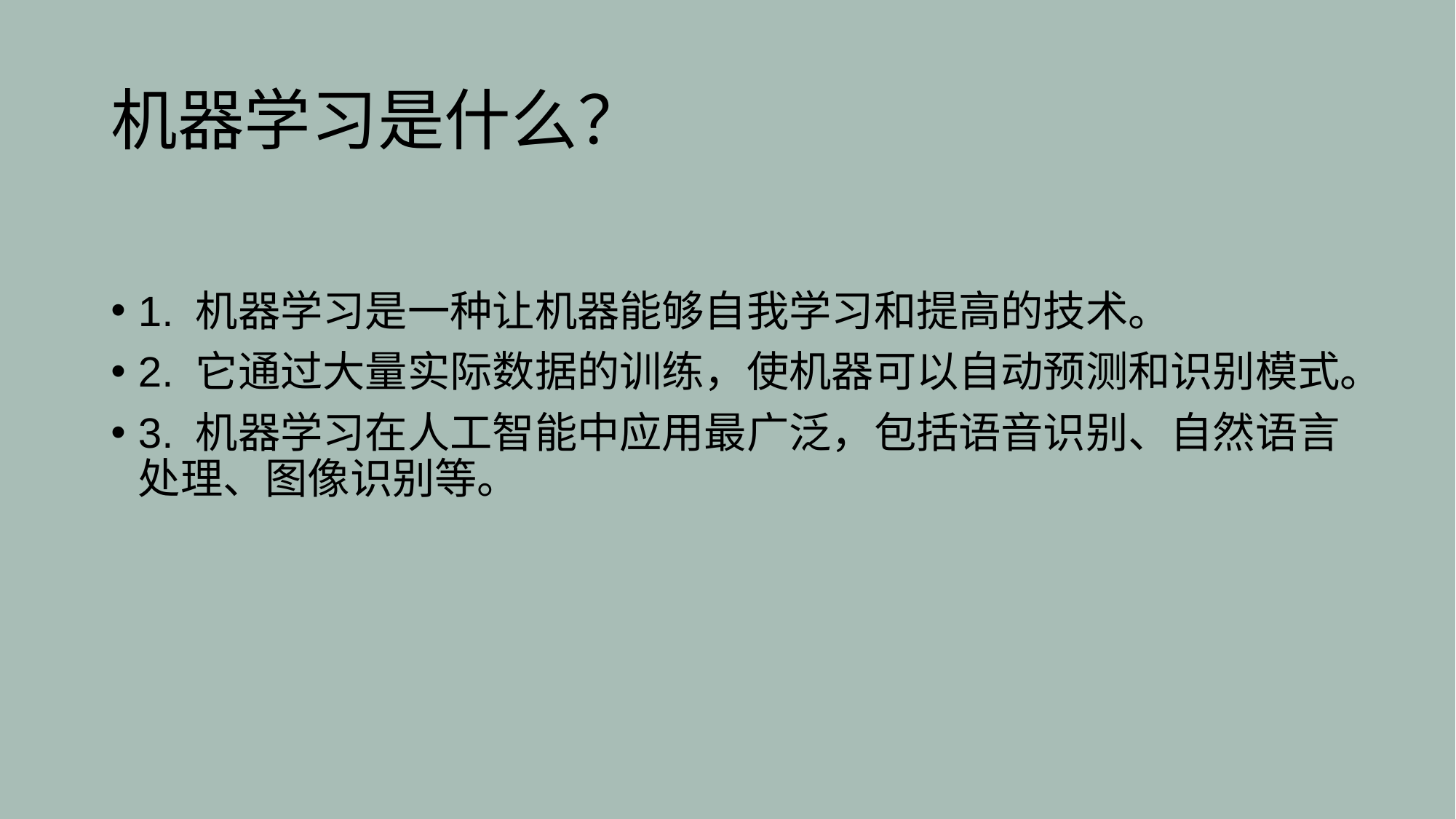

# 机器学习是什么？

1. 机器学习是一种让机器能够自我学习和提高的技术。
2. 它通过大量实际数据的训练，使机器可以自动预测和识别模式。
3. 机器学习在人工智能中应用最广泛，包括语音识别、自然语言处理、图像识别等。